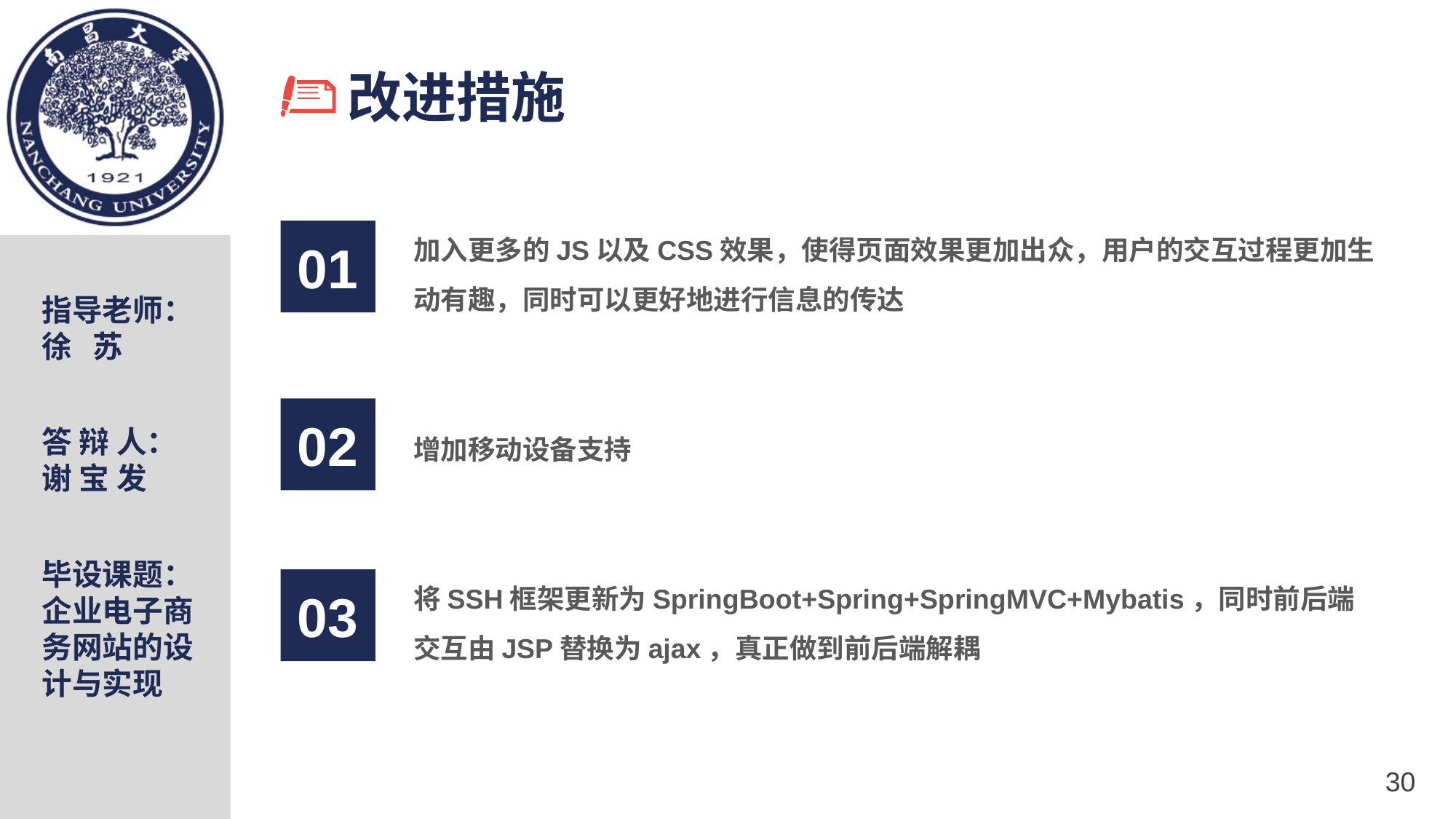

改进措施

加入更多的JS以及CSS效果，使得页面效果更加出众，用户的交互过程更加生动有趣，同时可以更好地进行信息的传达
01
02
增加移动设备支持
将SSH框架更新为SpringBoot+Spring+SpringMVC+Mybatis，同时前后端交互由JSP替换为ajax，真正做到前后端解耦
03